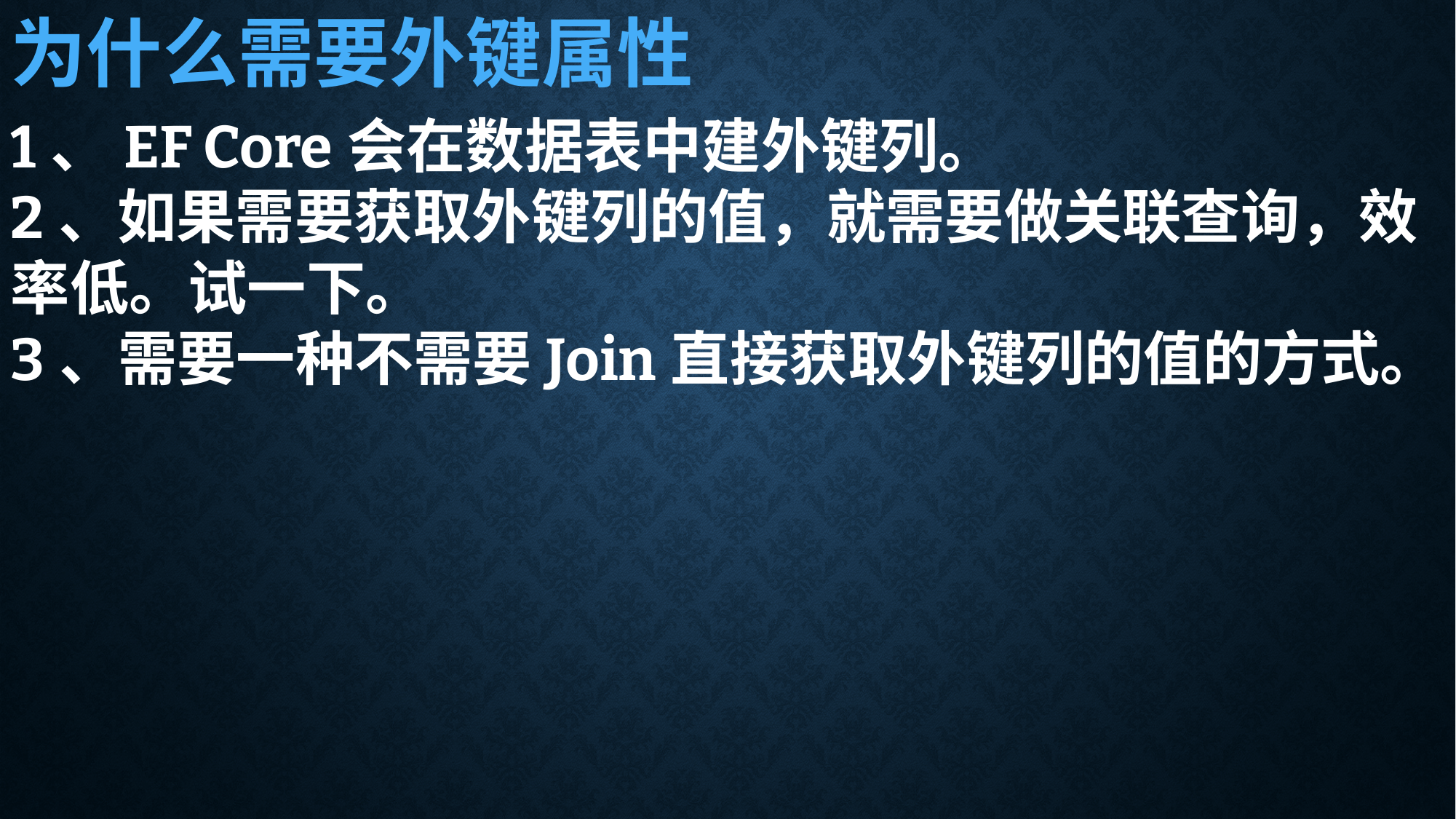

为什么需要外键属性
1、EF Core会在数据表中建外键列。
2、如果需要获取外键列的值，就需要做关联查询，效率低。试一下。
3、需要一种不需要Join直接获取外键列的值的方式。